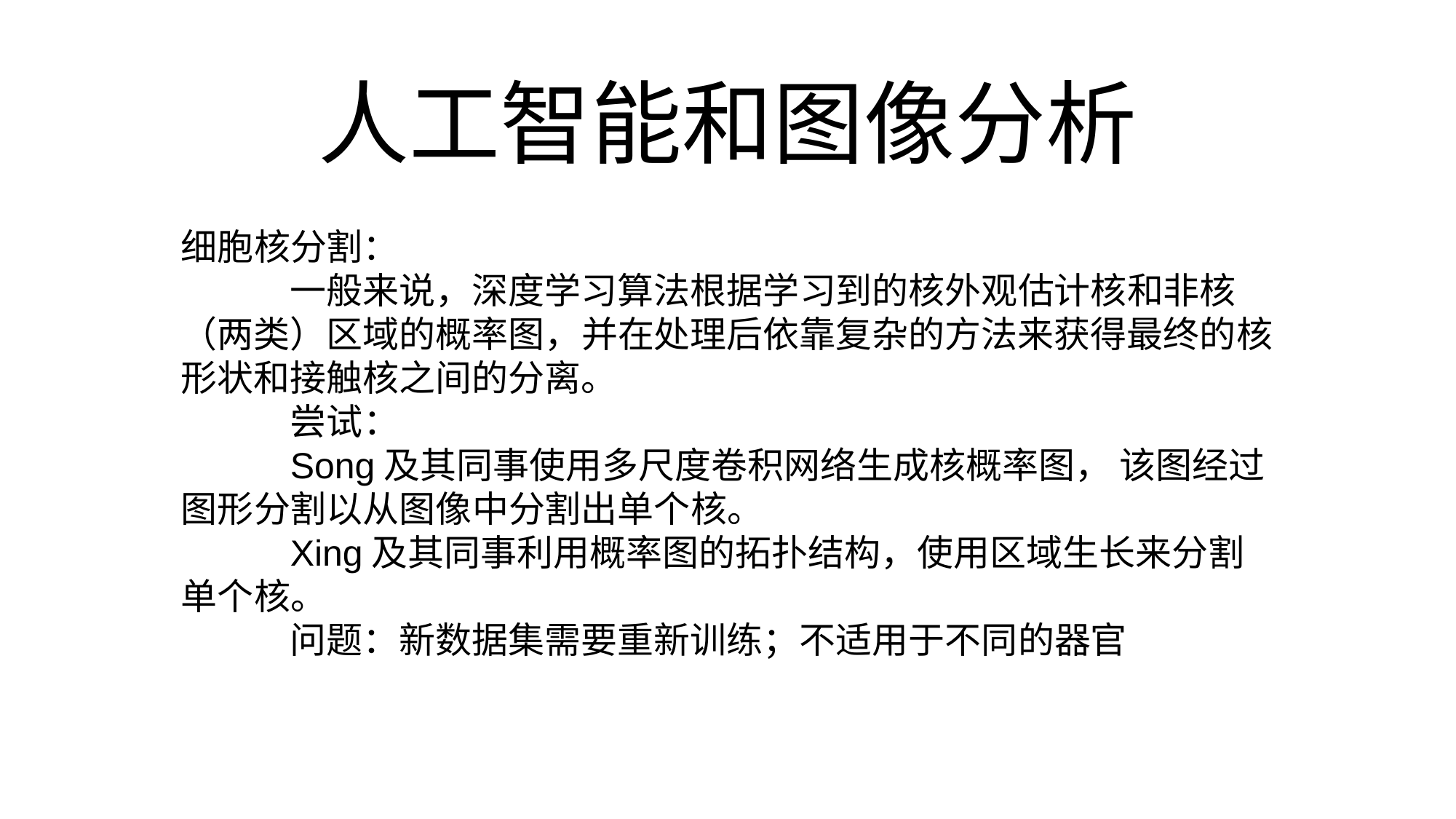

# 人工智能和图像分析
细胞核分割：
	一般来说，深度学习算法根据学习到的核外观估计核和非核（两类）区域的概率图，并在处理后依靠复杂的方法来获得最终的核形状和接触核之间的分离。
	尝试：
	Song及其同事使用多尺度卷积网络生成核概率图， 该图经过图形分割以从图像中分割出单个核。
	Xing及其同事利用概率图的拓扑结构，使用区域生长来分割单个核。
	问题：新数据集需要重新训练；不适用于不同的器官